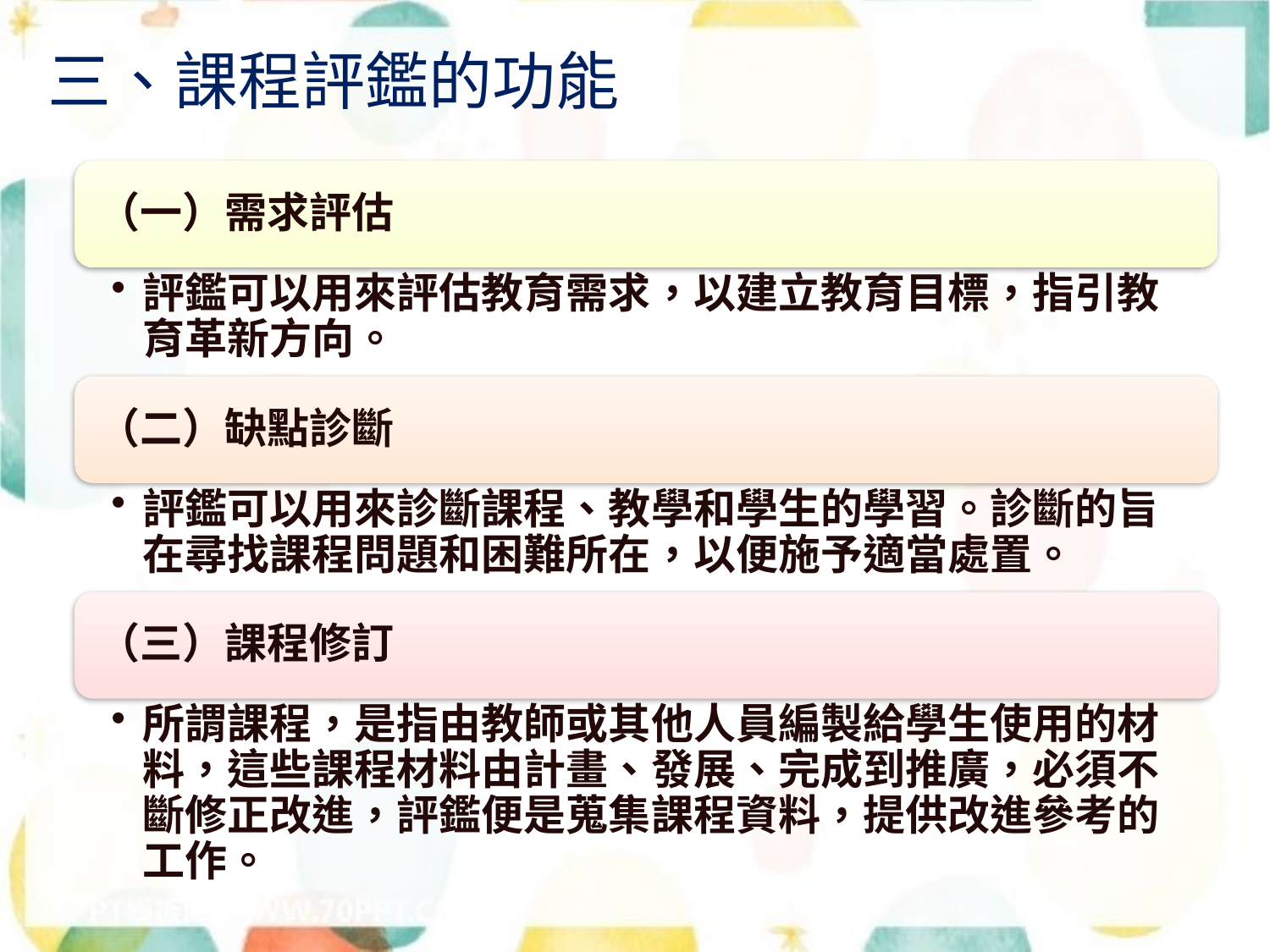

# 三、課程評鑑的功能
（一）需求評估
評鑑可以用來評估教育需求，以建立教育目標，指引教育革新方向。
（二）缺點診斷
評鑑可以用來診斷課程、教學和學生的學習。診斷的旨在尋找課程問題和困難所在，以便施予適當處置。
（三）課程修訂
所謂課程，是指由教師或其他人員編製給學生使用的材料，這些課程材料由計畫、發展、完成到推廣，必須不斷修正改進，評鑑便是蒐集課程資料，提供改進參考的工作。